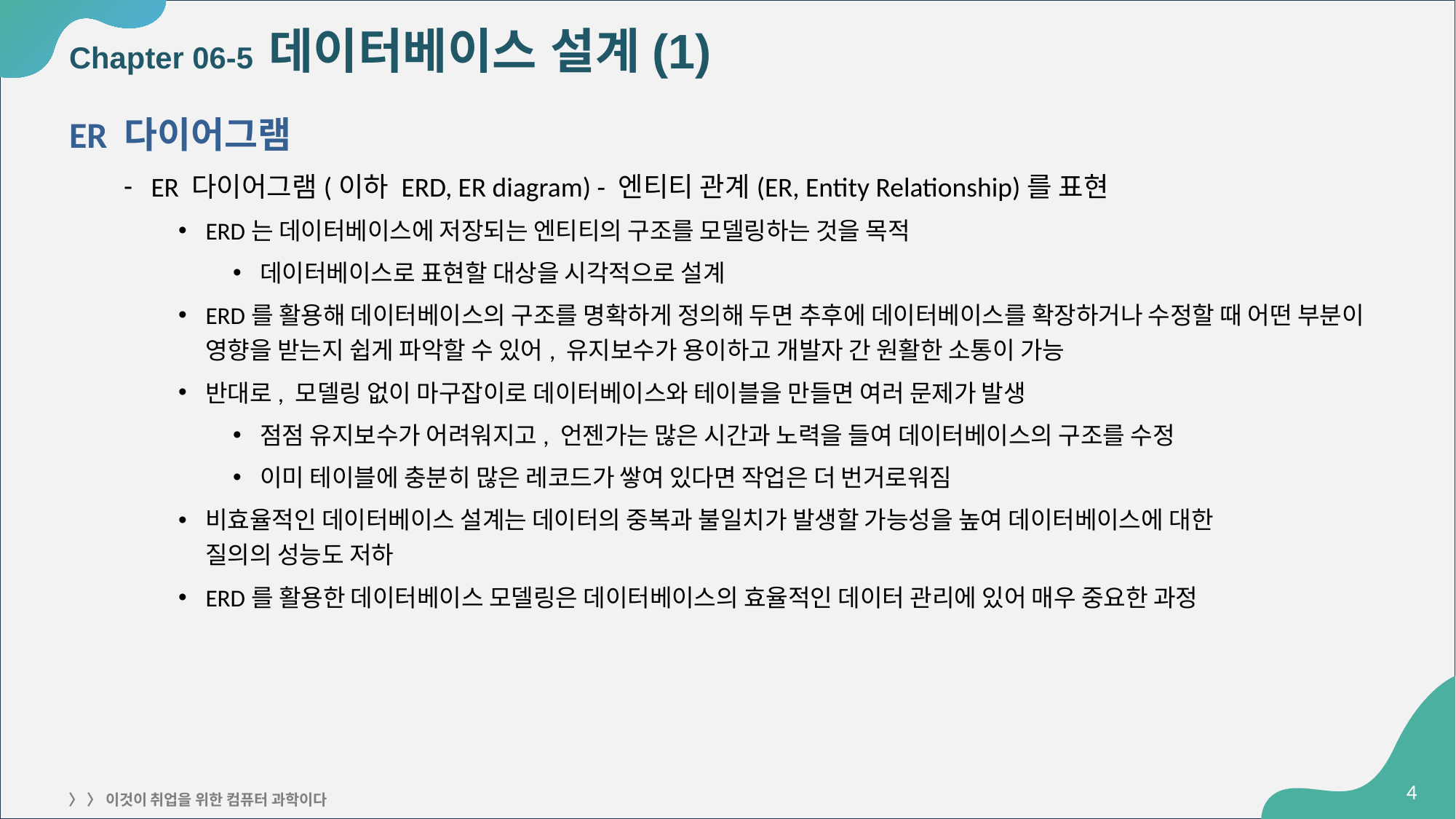

# Chapter 06-5 데이터베이스 설계(1)
ER 다이어그램
ER 다이어그램(이하 ERD, ER diagram) - 엔티티 관계(ER, Entity Relationship)를 표현
ERD는 데이터베이스에 저장되는 엔티티의 구조를 모델링하는 것을 목적
데이터베이스로 표현할 대상을 시각적으로 설계
ERD를 활용해 데이터베이스의 구조를 명확하게 정의해 두면 추후에 데이터베이스를 확장하거나 수정할 때 어떤 부분이 영향을 받는지 쉽게 파악할 수 있어, 유지보수가 용이하고 개발자 간 원활한 소통이 가능
반대로, 모델링 없이 마구잡이로 데이터베이스와 테이블을 만들면 여러 문제가 발생
점점 유지보수가 어려워지고, 언젠가는 많은 시간과 노력을 들여 데이터베이스의 구조를 수정
이미 테이블에 충분히 많은 레코드가 쌓여 있다면 작업은 더 번거로워짐
비효율적인 데이터베이스 설계는 데이터의 중복과 불일치가 발생할 가능성을 높여 데이터베이스에 대한
질의의 성능도 저하
ERD를 활용한 데이터베이스 모델링은 데이터베이스의 효율적인 데이터 관리에 있어 매우 중요한 과정
4
〉 〉 이것이 취업을 위한 컴퓨터 과학이다